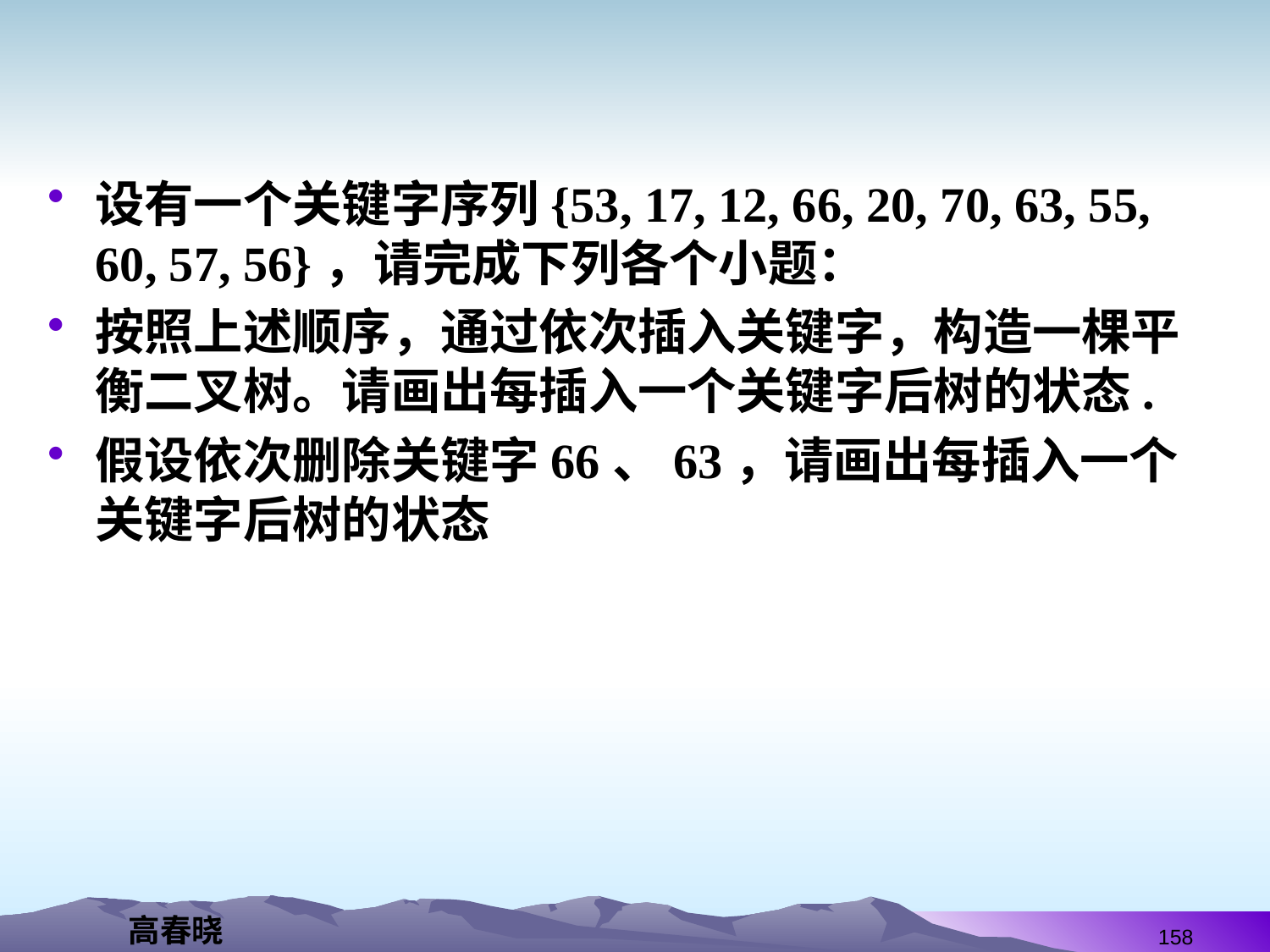

#
设有一个关键字序列{53, 17, 12, 66, 20, 70, 63, 55, 60, 57, 56}，请完成下列各个小题：
按照上述顺序，通过依次插入关键字，构造一棵平衡二叉树。请画出每插入一个关键字后树的状态.
假设依次删除关键字66、63，请画出每插入一个关键字后树的状态
158